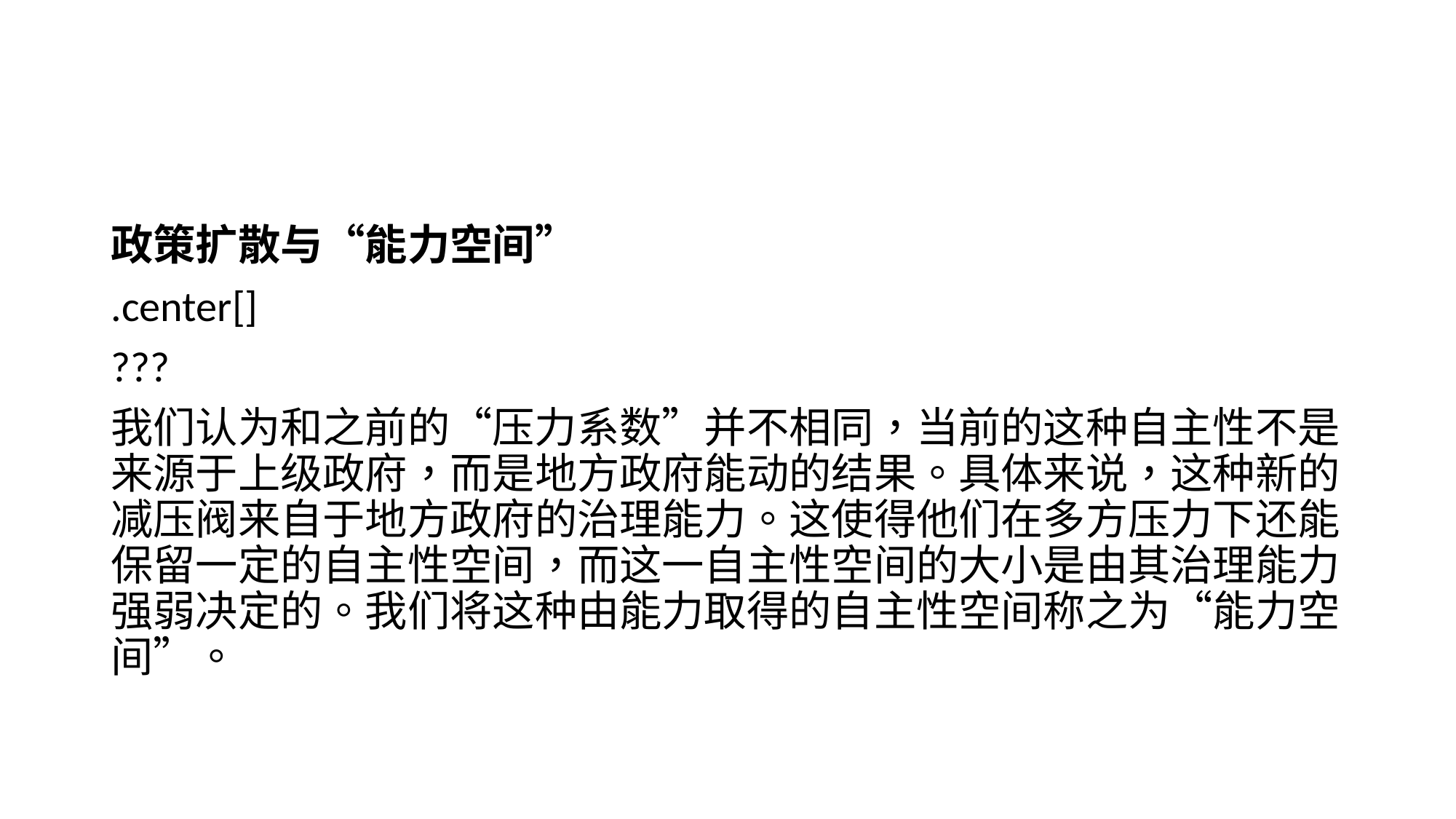

政策扩散与“能力空间”
.center[]
???
我们认为和之前的“压力系数”并不相同，当前的这种自主性不是来源于上级政府，而是地方政府能动的结果。具体来说，这种新的减压阀来自于地方政府的治理能力。这使得他们在多方压力下还能保留一定的自主性空间，而这一自主性空间的大小是由其治理能力强弱决定的。我们将这种由能力取得的自主性空间称之为“能力空间”。